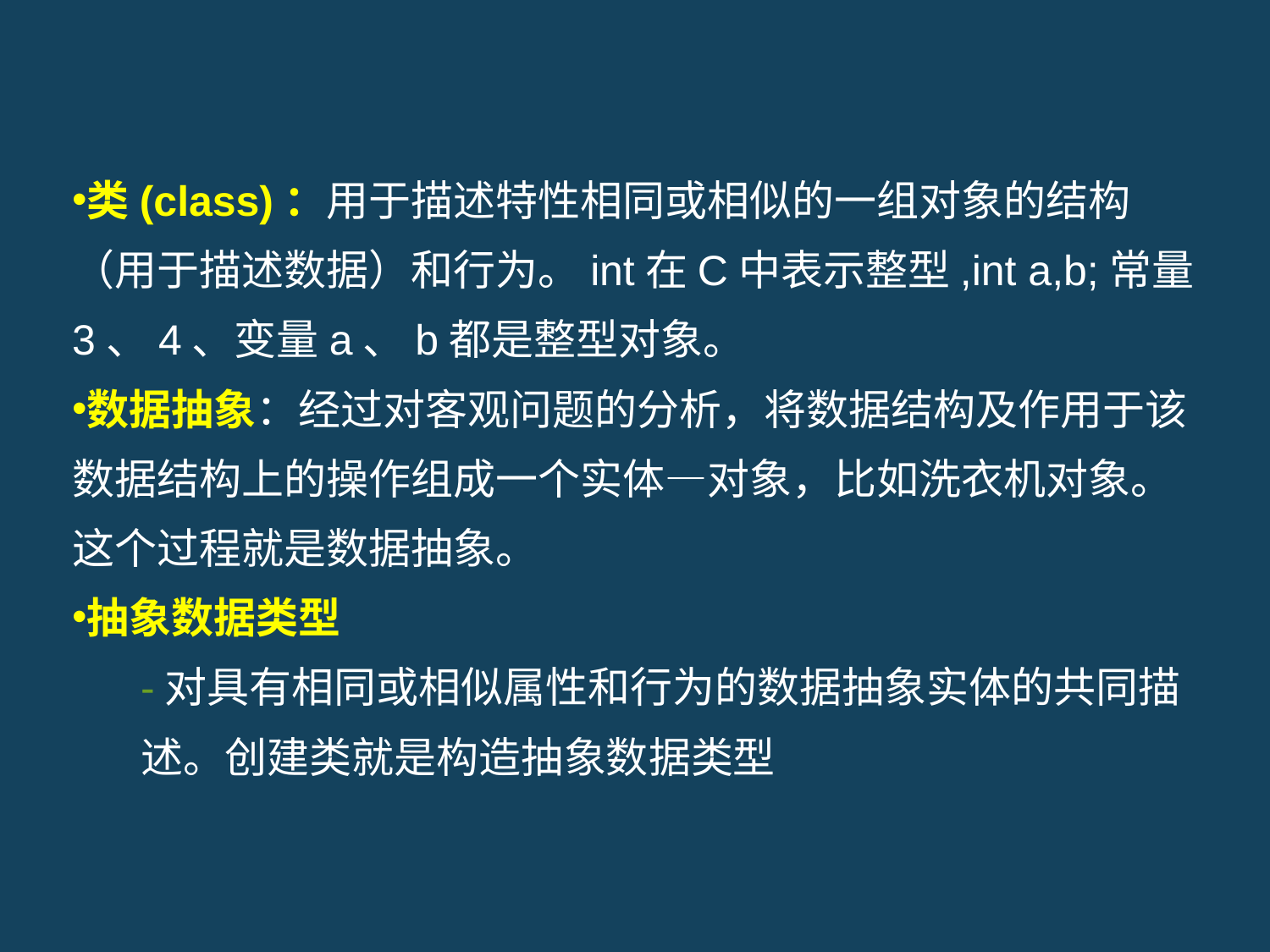

类(class)：用于描述特性相同或相似的一组对象的结构（用于描述数据）和行为。int在C中表示整型,int a,b;常量3、4、变量a、b都是整型对象。
数据抽象：经过对客观问题的分析，将数据结构及作用于该数据结构上的操作组成一个实体—对象，比如洗衣机对象。这个过程就是数据抽象。
抽象数据类型
-对具有相同或相似属性和行为的数据抽象实体的共同描述。创建类就是构造抽象数据类型